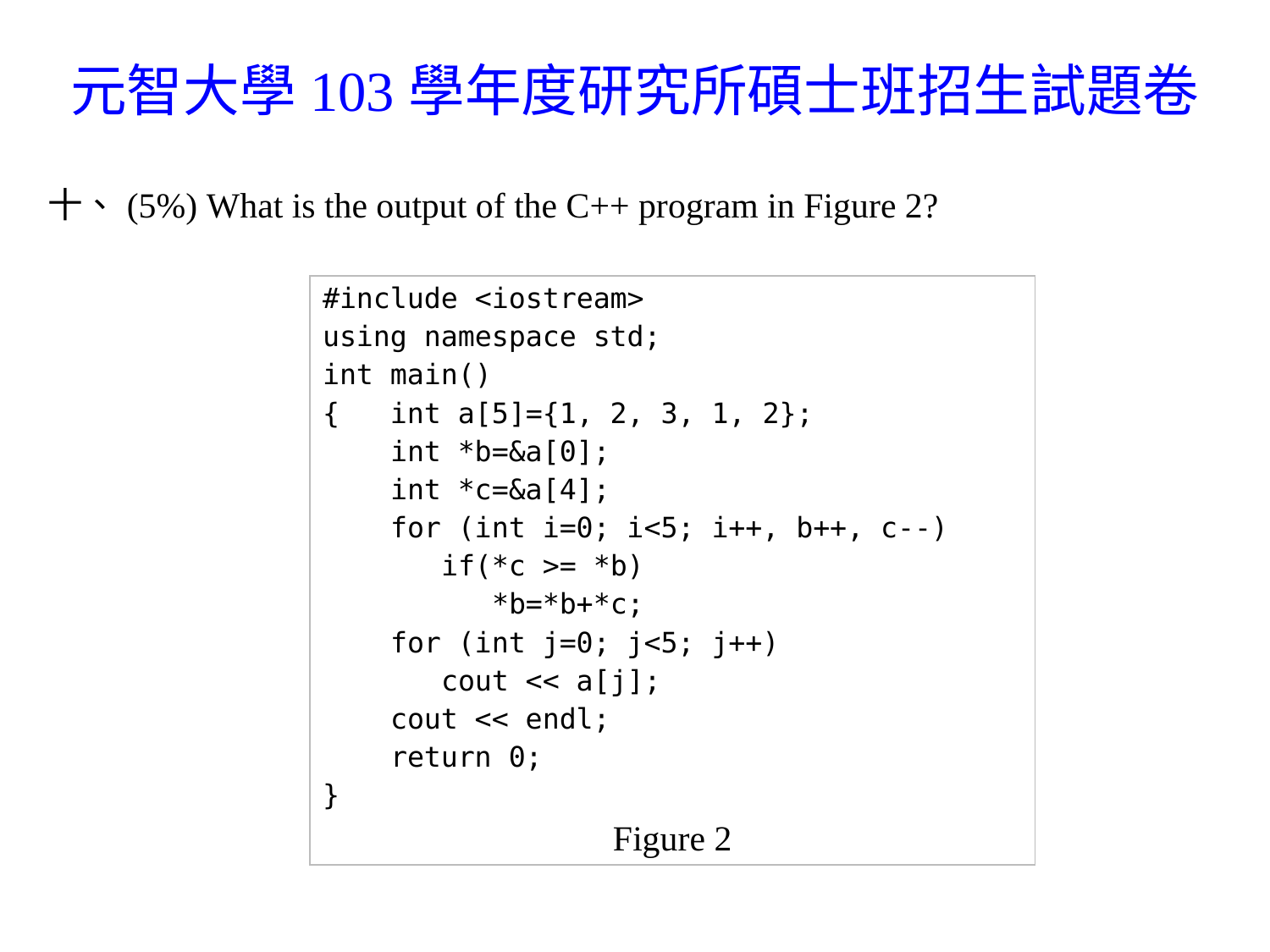

# 元智大學103學年度研究所碩士班招生試題卷
十、(5%) What is the output of the C++ program in Figure 2?

| #include <iostream> using namespace std; int main() { int a[5]={1, 2, 3, 1, 2}; int \*b=&a[0]; int \*c=&a[4]; for (int i=0; i<5; i++, b++, c--) if(\*c >= \*b) \*b=\*b+\*c; for (int j=0; j<5; j++) cout << a[j]; cout << endl; return 0; } Figure 2 |
| --- |